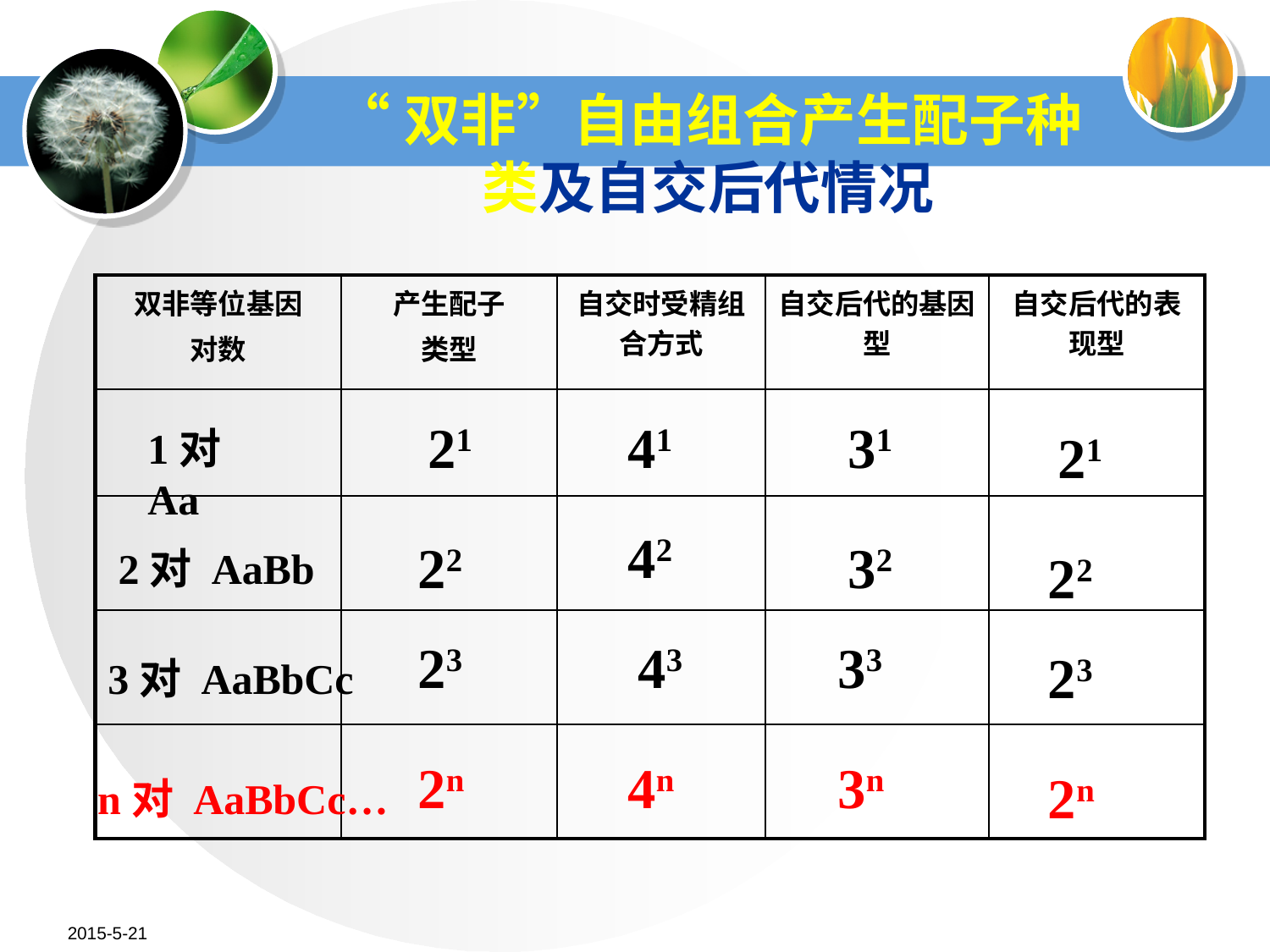

# “双非”自由组合产生配子种类及自交后代情况
| 双非等位基因 对数 | 产生配子 类型 | 自交时受精组合方式 | 自交后代的基因型 | 自交后代的表现型 |
| --- | --- | --- | --- | --- |
|  |  |  |  |  |
|  |  |  |  |  |
|  |  |  |  |  |
|  |  |  |  |  |
21
41
31
1对 Aa
21
42
22
32
2对 AaBb
22
23
43
33
23
3对 AaBbCc
2n
4n
3n
2n
n对 AaBbCc…

2015-5-21